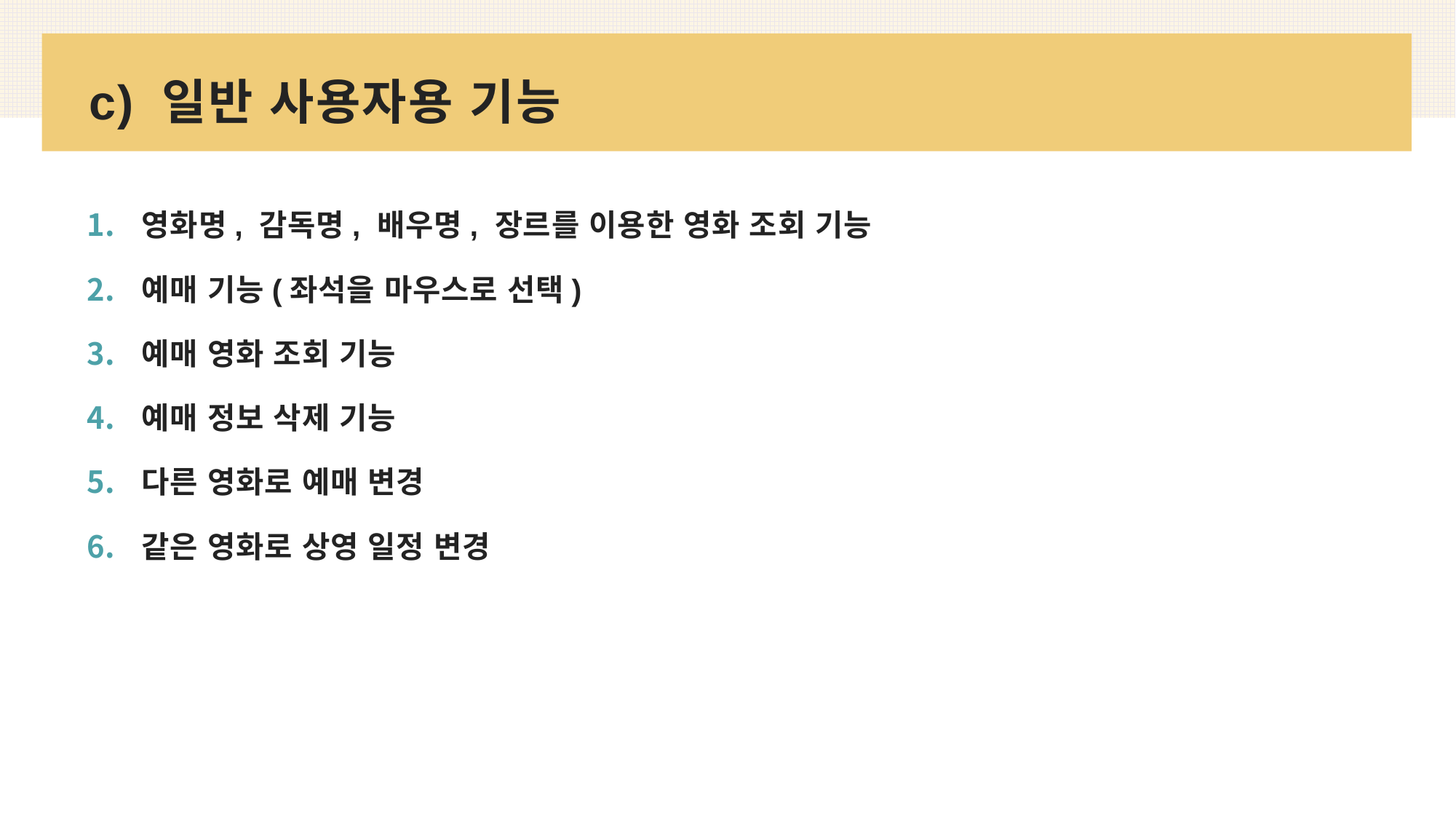

# c) 일반 사용자용 기능
영화명, 감독명, 배우명, 장르를 이용한 영화 조회 기능
예매 기능(좌석을 마우스로 선택)
예매 영화 조회 기능
예매 정보 삭제 기능
다른 영화로 예매 변경
같은 영화로 상영 일정 변경